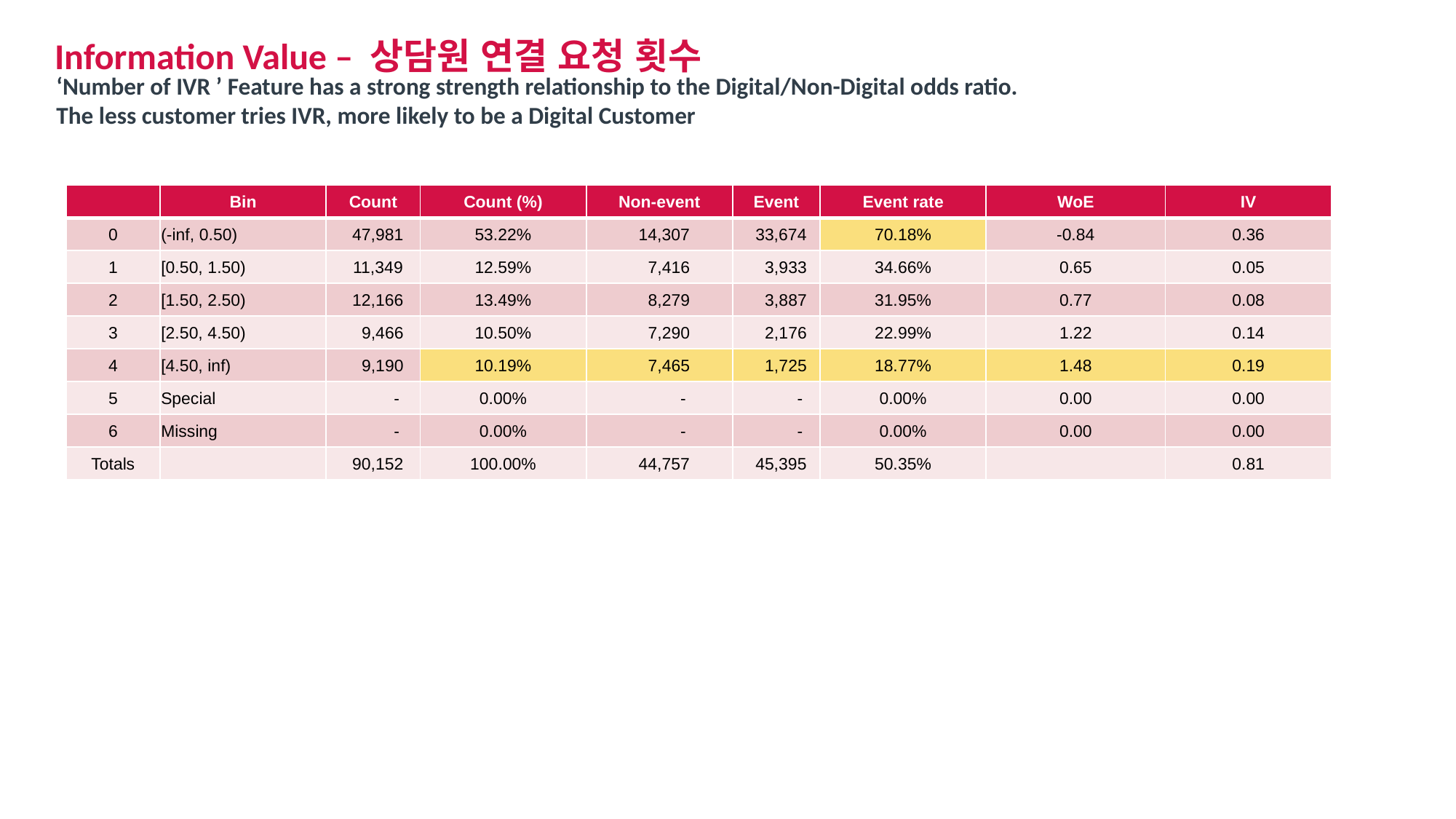

Information Value – 상담원 연결 요청 횟수
‘Number of IVR ’ Feature has a strong strength relationship to the Digital/Non-Digital odds ratio.
The less customer tries IVR, more likely to be a Digital Customer
|  | Bin | Count | Count (%) | Non-event | Event | Event rate | WoE | IV |
| --- | --- | --- | --- | --- | --- | --- | --- | --- |
| 0 | (-inf, 0.50) | 47,981 | 53.22% | 14,307 | 33,674 | 70.18% | -0.84 | 0.36 |
| 1 | [0.50, 1.50) | 11,349 | 12.59% | 7,416 | 3,933 | 34.66% | 0.65 | 0.05 |
| 2 | [1.50, 2.50) | 12,166 | 13.49% | 8,279 | 3,887 | 31.95% | 0.77 | 0.08 |
| 3 | [2.50, 4.50) | 9,466 | 10.50% | 7,290 | 2,176 | 22.99% | 1.22 | 0.14 |
| 4 | [4.50, inf) | 9,190 | 10.19% | 7,465 | 1,725 | 18.77% | 1.48 | 0.19 |
| 5 | Special | - | 0.00% | - | - | 0.00% | 0.00 | 0.00 |
| 6 | Missing | - | 0.00% | - | - | 0.00% | 0.00 | 0.00 |
| Totals |  | 90,152 | 100.00% | 44,757 | 45,395 | 50.35% |  | 0.81 |